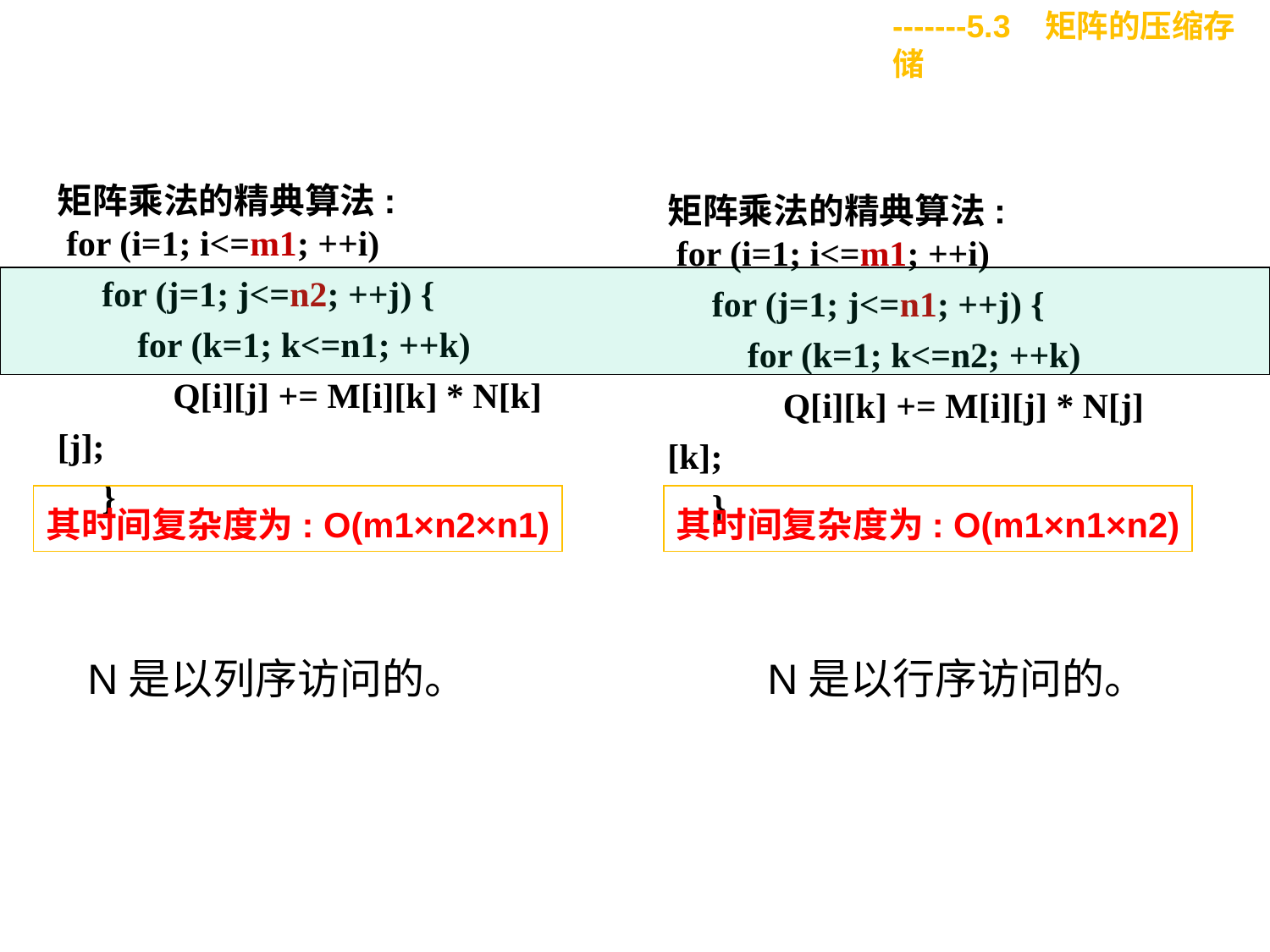

-------5.3   矩阵的压缩存储
矩阵乘法的精典算法:
 for (i=1; i<=m1; ++i)
     for (j=1; j<=n2; ++j) {
         for (k=1; k<=n1; ++k)
             Q[i][j] += M[i][k] * N[k][j];
     }
矩阵乘法的精典算法:
 for (i=1; i<=m1; ++i)
     for (j=1; j<=n1; ++j) {
         for (k=1; k<=n2; ++k)
             Q[i][k] += M[i][j] * N[j][k];
     }

其时间复杂度为: O(m1×n2×n1)
其时间复杂度为: O(m1×n1×n2)
N是以列序访问的。
N是以行序访问的。